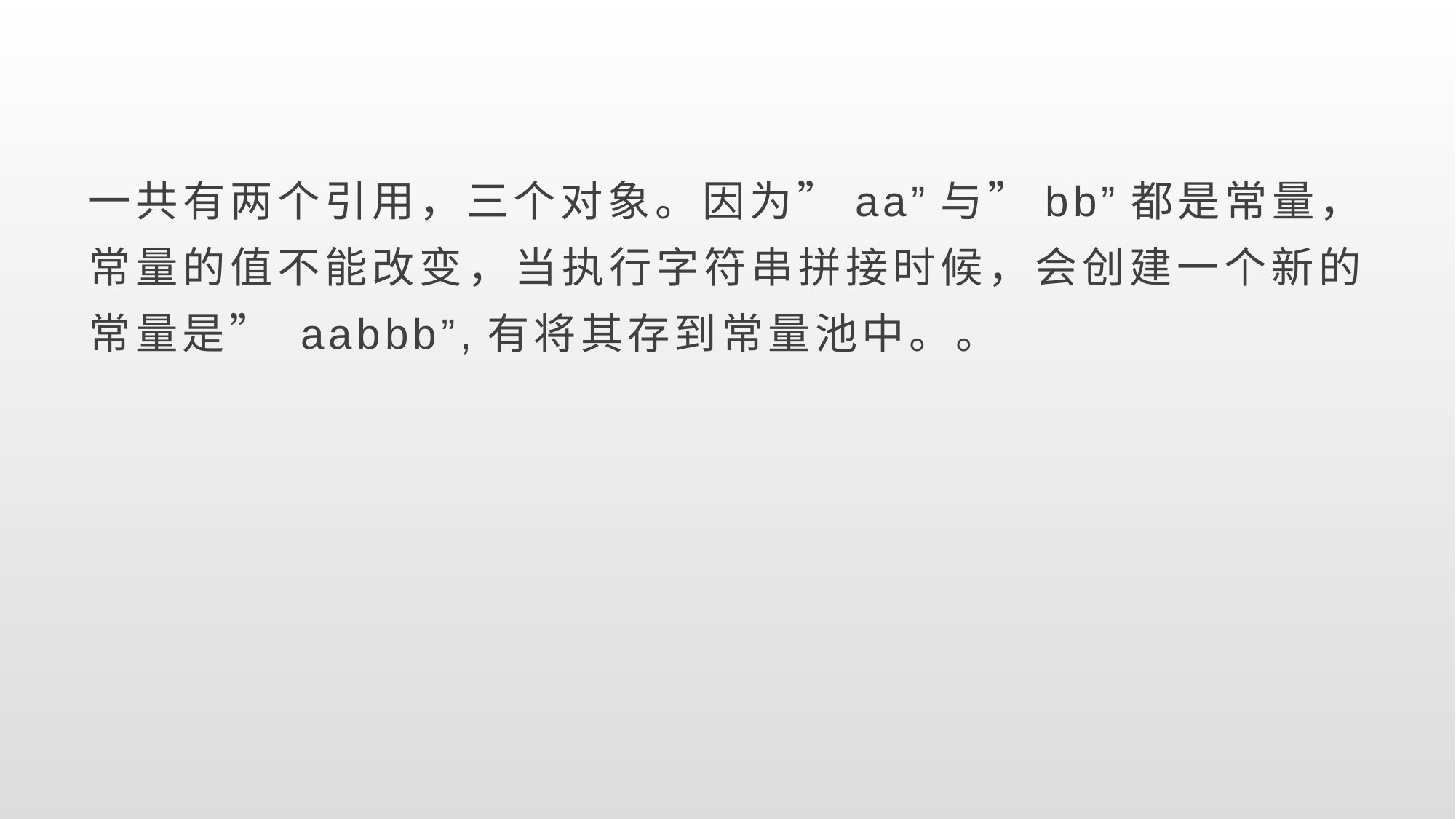

一共有两个引用，三个对象。因为”aa”与”bb”都是常量，常量的值不能改变，当执行字符串拼接时候，会创建一个新的常量是” aabbb”,有将其存到常量池中。。